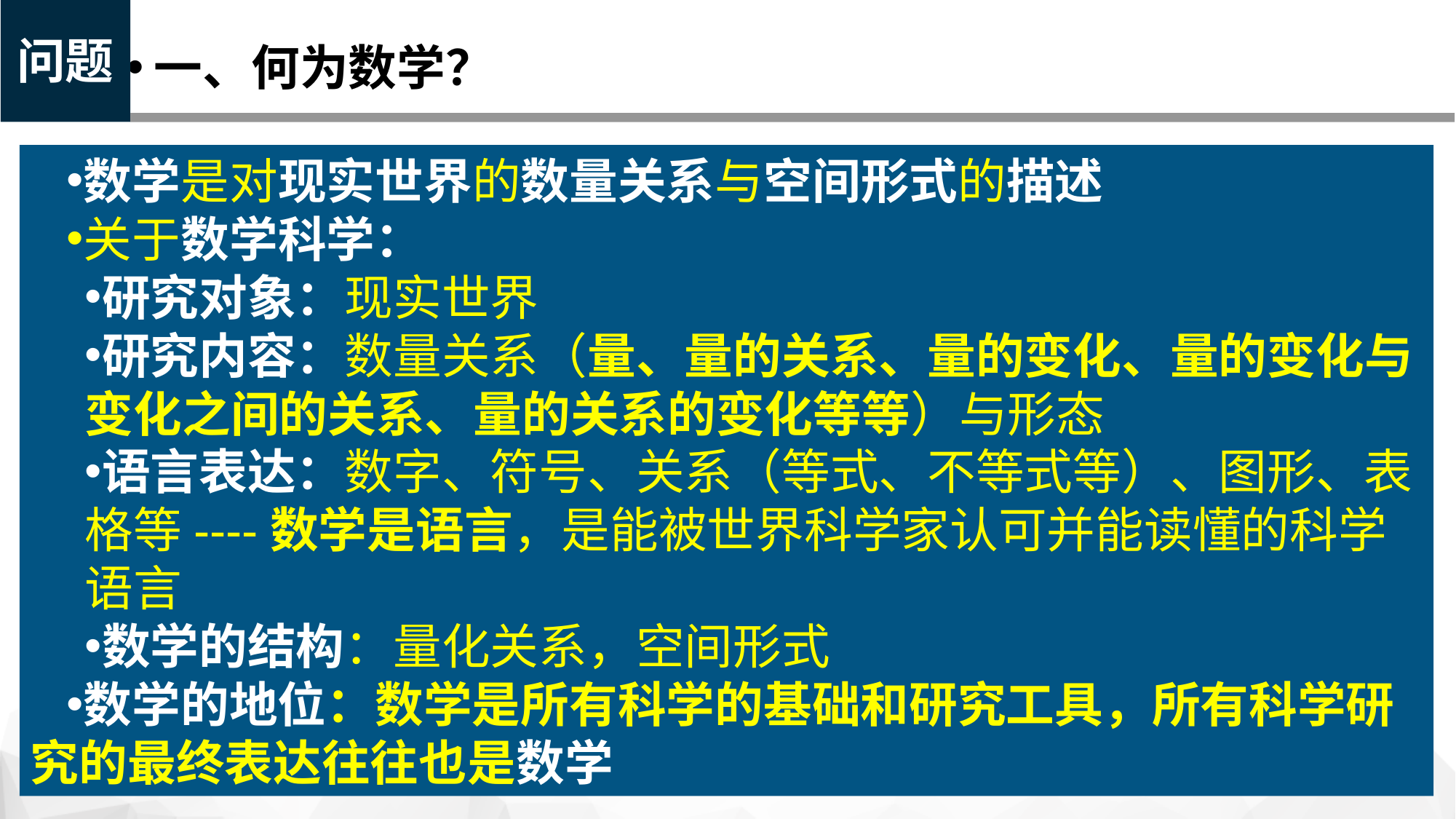

问题
一、何为数学？

数学是对现实世界的数量关系与空间形式的描述
关于数学科学：
研究对象：现实世界
研究内容：数量关系（量、量的关系、量的变化、量的变化与变化之间的关系、量的关系的变化等等）与形态
语言表达：数字、符号、关系（等式、不等式等）、图形、表格等----数学是语言，是能被世界科学家认可并能读懂的科学语言
数学的结构：量化关系，空间形式
数学的地位：数学是所有科学的基础和研究工具，所有科学研究的最终表达往往也是数学